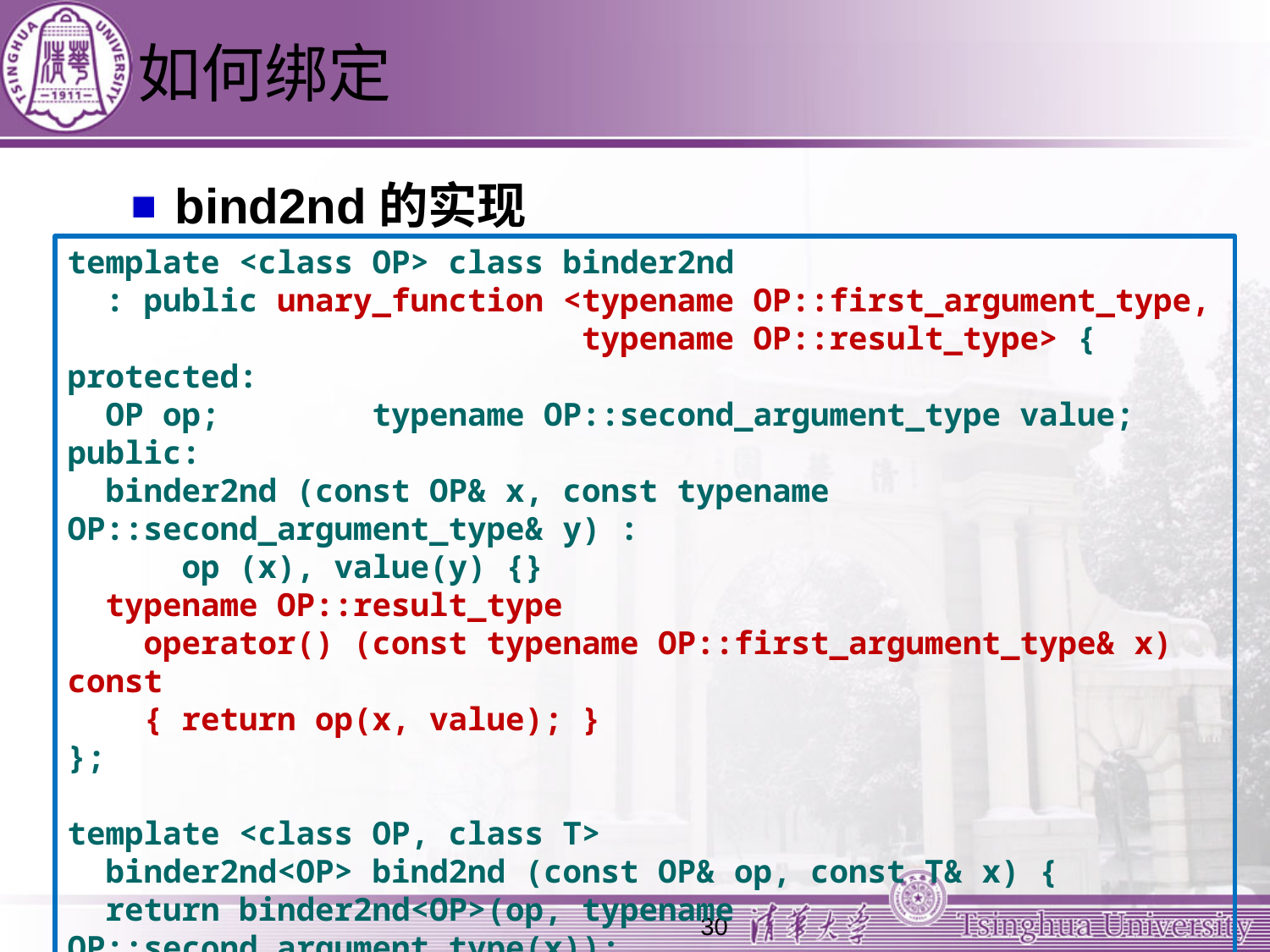

# 如何绑定
bind2nd的实现
template <class OP> class binder2nd
  : public unary_function <typename OP::first_argument_type,
                           typename OP::result_type> {
protected:
  OP op;        typename OP::second_argument_type value;
public:
  binder2nd (const OP& x, const typename OP::second_argument_type& y) :
      op (x), value(y) {}
  typename OP::result_type
    operator() (const typename OP::first_argument_type& x) const
    { return op(x, value); }
};

template <class OP, class T>
  binder2nd<OP> bind2nd (const OP& op, const T& x) {
  return binder2nd<OP>(op, typename OP::second_argument_type(x));
}
30